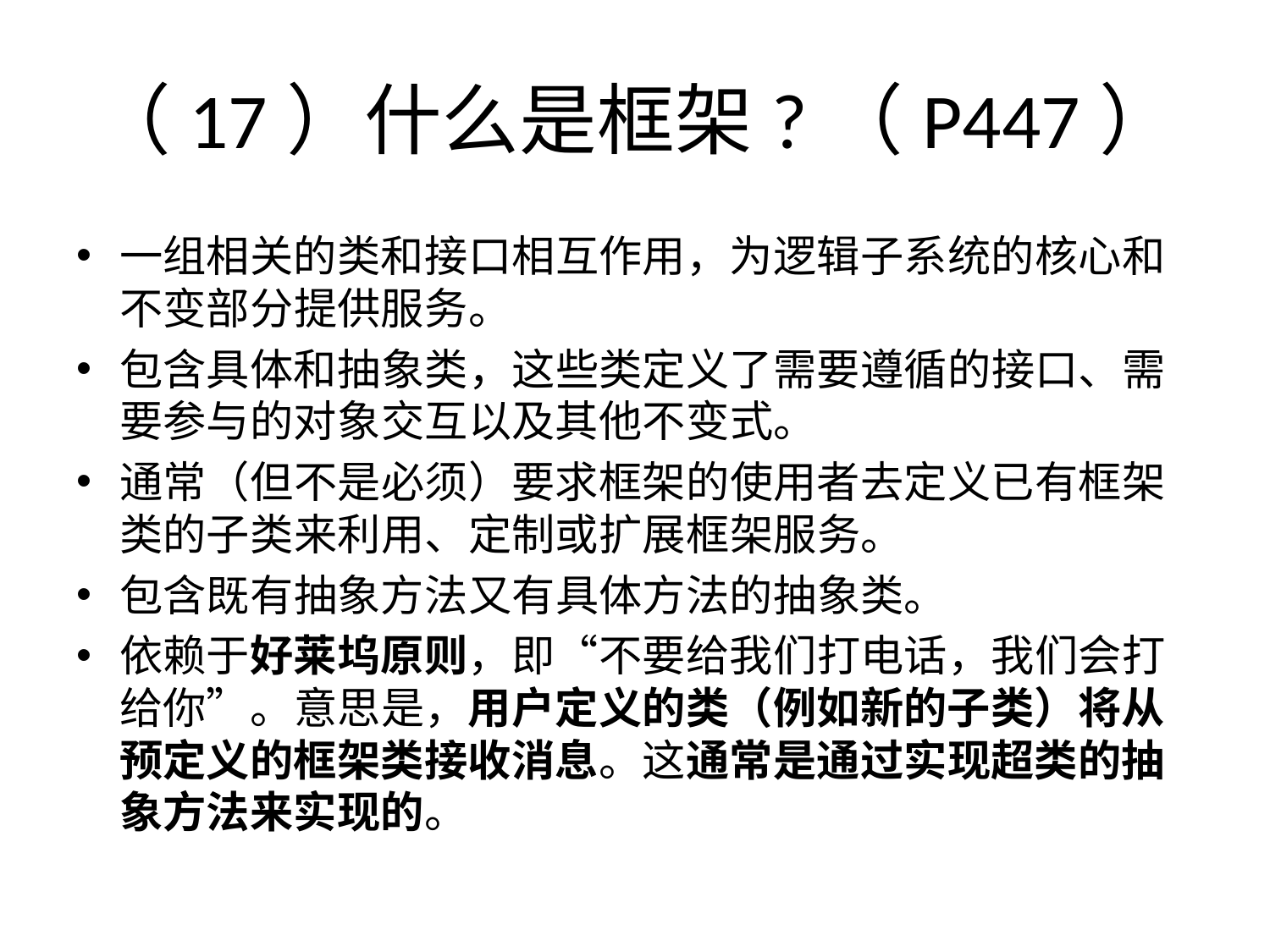

# （17）什么是框架?（P447）
一组相关的类和接口相互作用，为逻辑子系统的核心和不变部分提供服务。
包含具体和抽象类，这些类定义了需要遵循的接口、需要参与的对象交互以及其他不变式。
通常（但不是必须）要求框架的使用者去定义已有框架类的子类来利用、定制或扩展框架服务。
包含既有抽象方法又有具体方法的抽象类。
依赖于好莱坞原则，即“不要给我们打电话，我们会打给你”。意思是，用户定义的类（例如新的子类）将从预定义的框架类接收消息。这通常是通过实现超类的抽象方法来实现的。